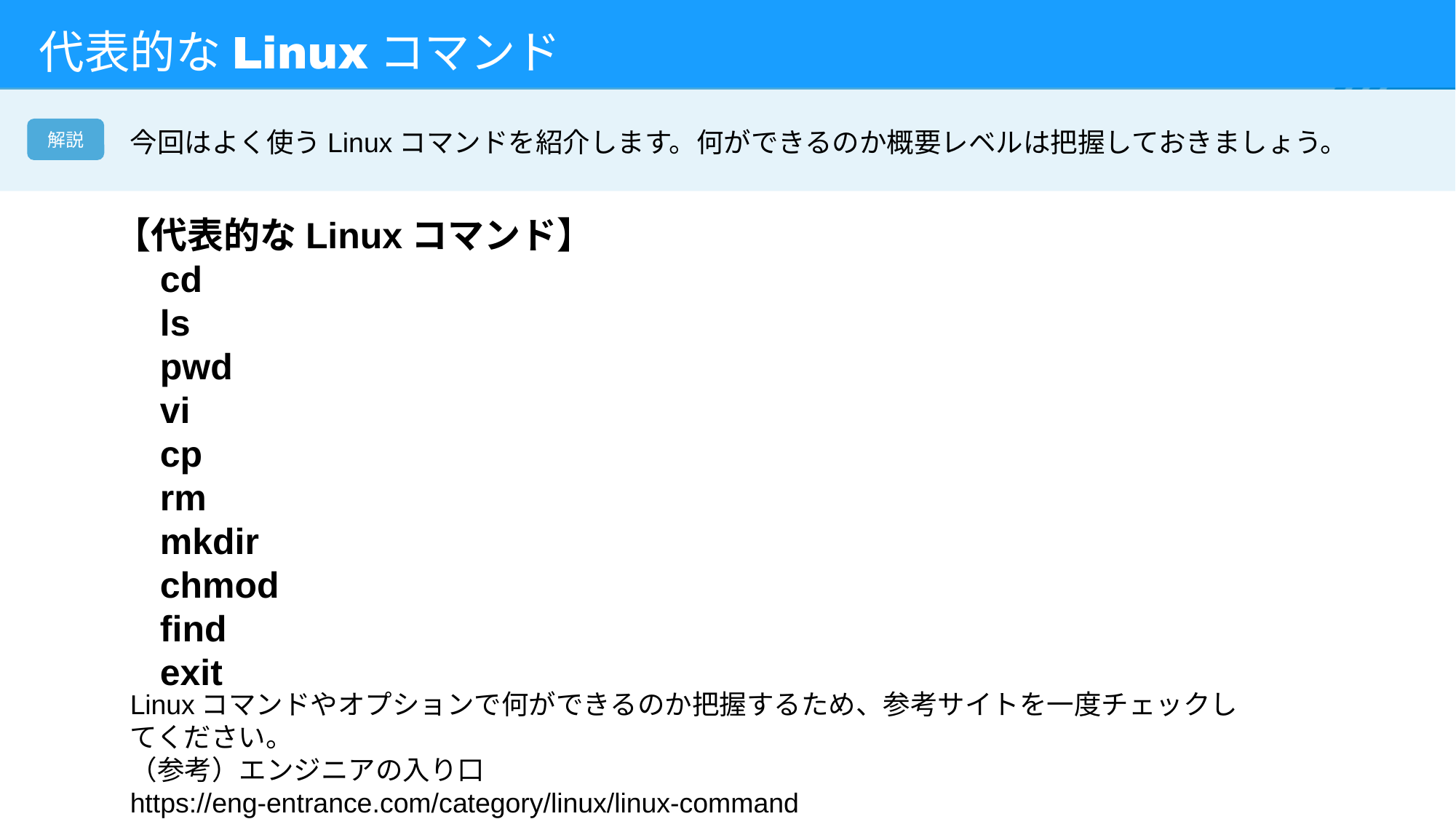

# 代表的なLinuxコマンド

解説
今回はよく使うLinuxコマンドを紹介します。何ができるのか概要レベルは把握しておきましょう。
【代表的なLinuxコマンド】
　cd
　ls
　pwd
　vi
　cp
　rm
　mkdir
　chmod
　find
　exit
Linuxコマンドやオプションで何ができるのか把握するため、参考サイトを一度チェックしてください。
（参考）エンジニアの入り口
https://eng-entrance.com/category/linux/linux-command